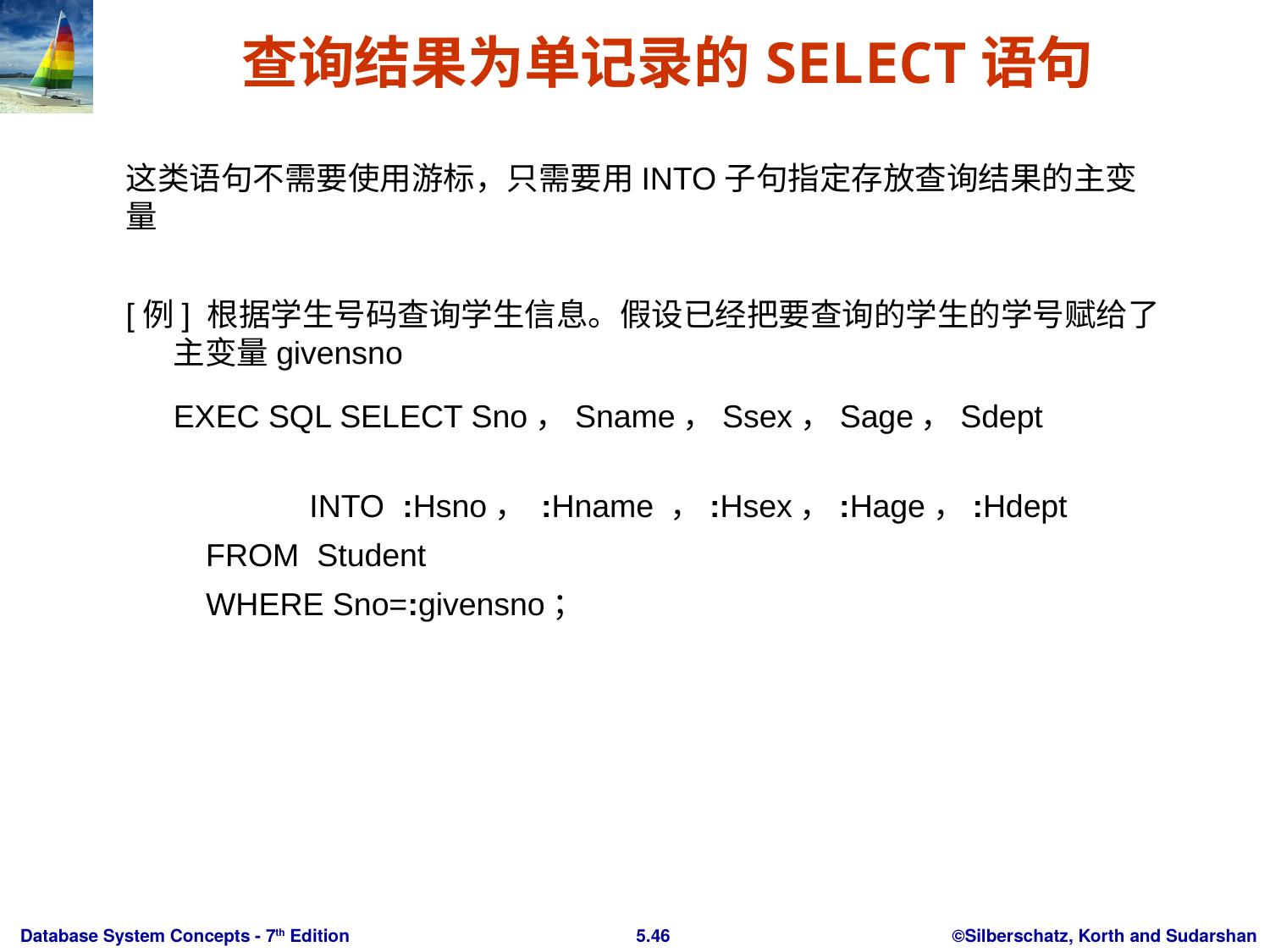

# 查询结果为单记录的SELECT语句
这类语句不需要使用游标，只需要用INTO子句指定存放查询结果的主变量

[例] 根据学生号码查询学生信息。假设已经把要查询的学生的学号赋给了主变量givensno
	EXEC SQL SELECT Sno，Sname，Ssex，Sage，Sdept
		 INTO  :Hsno， :Hname ，:Hsex，:Hage，:Hdept
         FROM  Student
         WHERE Sno=:givensno；